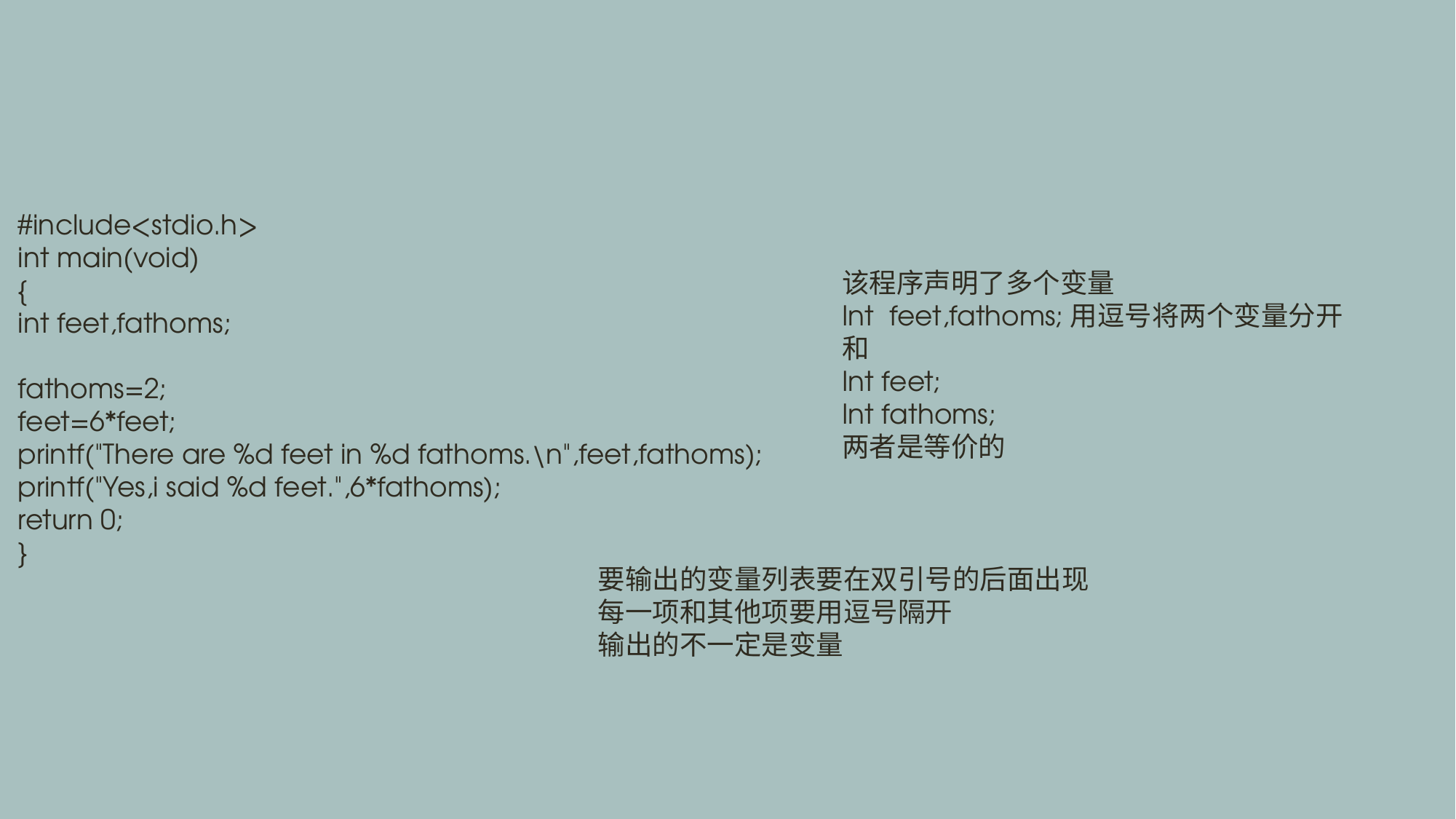

#
#include<stdio.h>
int main(void)
{
int feet,fathoms;

fathoms=2;
feet=6*feet;
printf("There are %d feet in %d fathoms.\n",feet,fathoms);
printf("Yes,i said %d feet.",6*fathoms);
return 0;
}
该程序声明了多个变量
Int  feet,fathoms;用逗号将两个变量分开
和
Int feet;
Int fathoms;
两者是等价的
要输出的变量列表要在双引号的后面出现
每一项和其他项要用逗号隔开
输出的不一定是变量